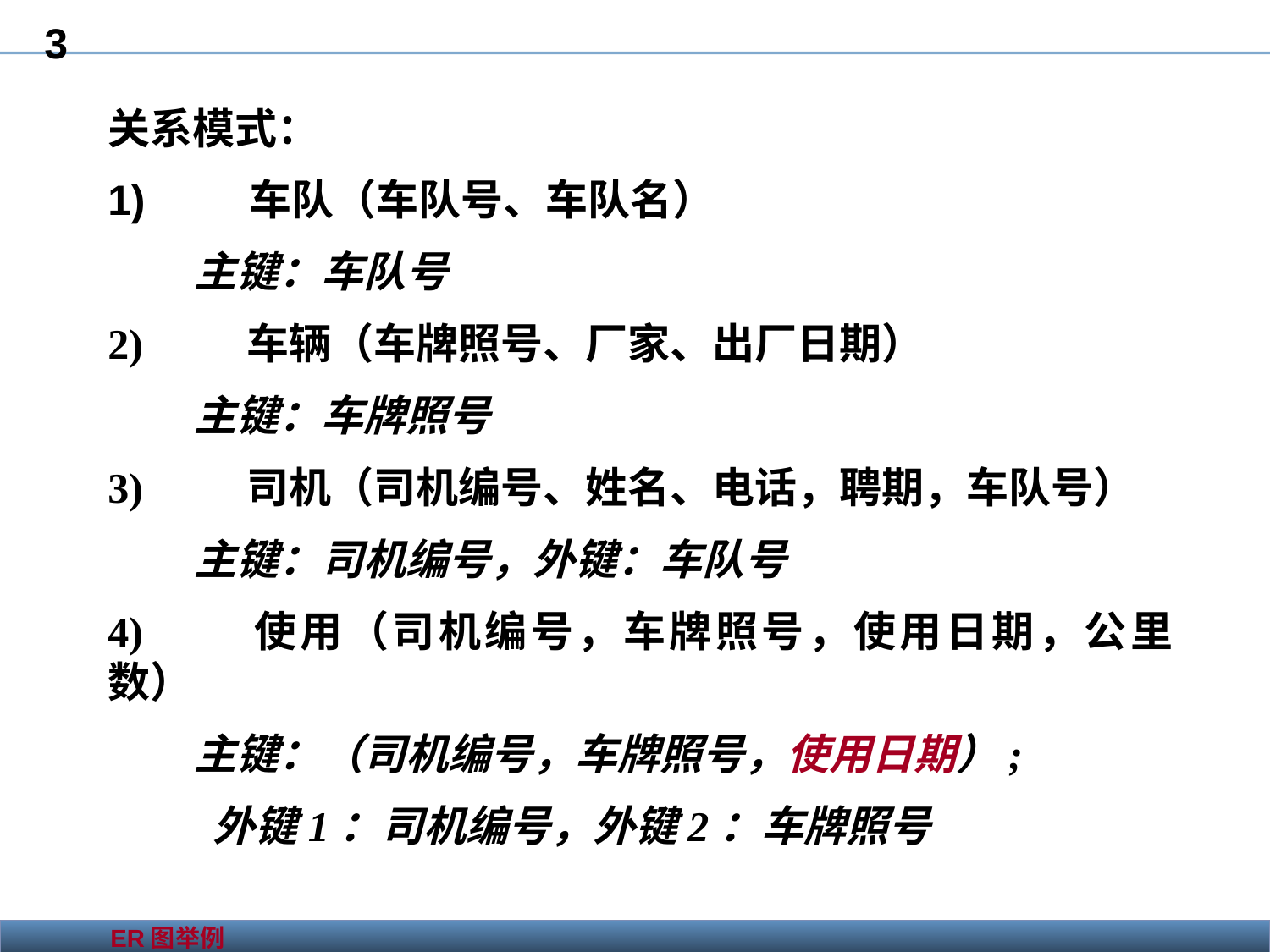

3
关系模式：
1)        车队（车队号、车队名）
        主键：车队号
2)        车辆（车牌照号、厂家、出厂日期）
        主键：车牌照号
3)        司机（司机编号、姓名、电话，聘期，车队号）
        主键：司机编号，外键：车队号
4)        使用（司机编号，车牌照号，使用日期，公里数）
        主键：（司机编号，车牌照号，使用日期）;
          外键1：司机编号，外键2：车牌照号
              ER图举例